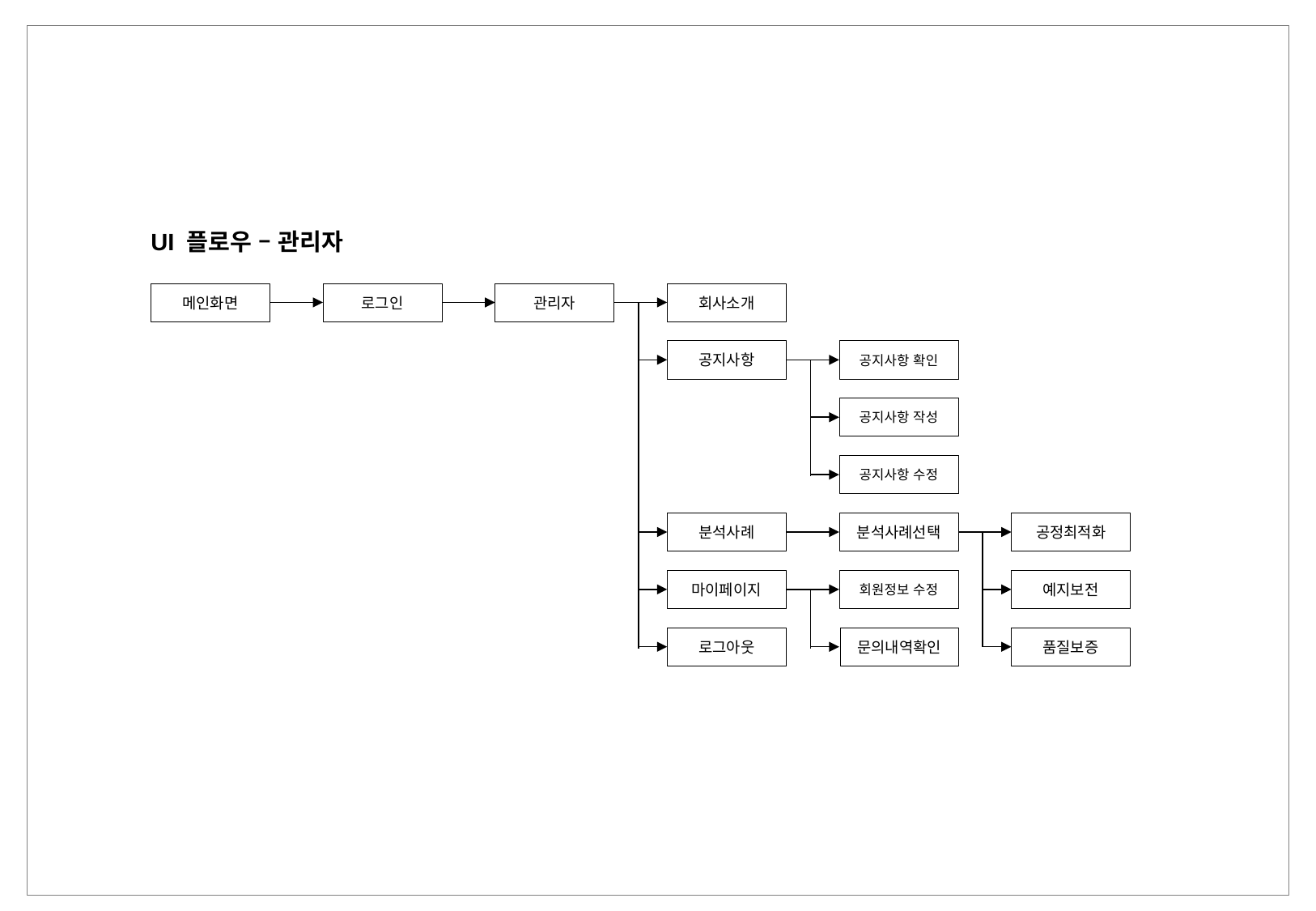

UI 플로우 – 관리자
회사소개
메인화면
로그인
관리자
공지사항
공지사항 확인
공지사항 작성
공지사항 수정
분석사례선택
공정최적화
분석사례
회원정보 수정
마이페이지
예지보전
문의내역확인
로그아웃
품질보증